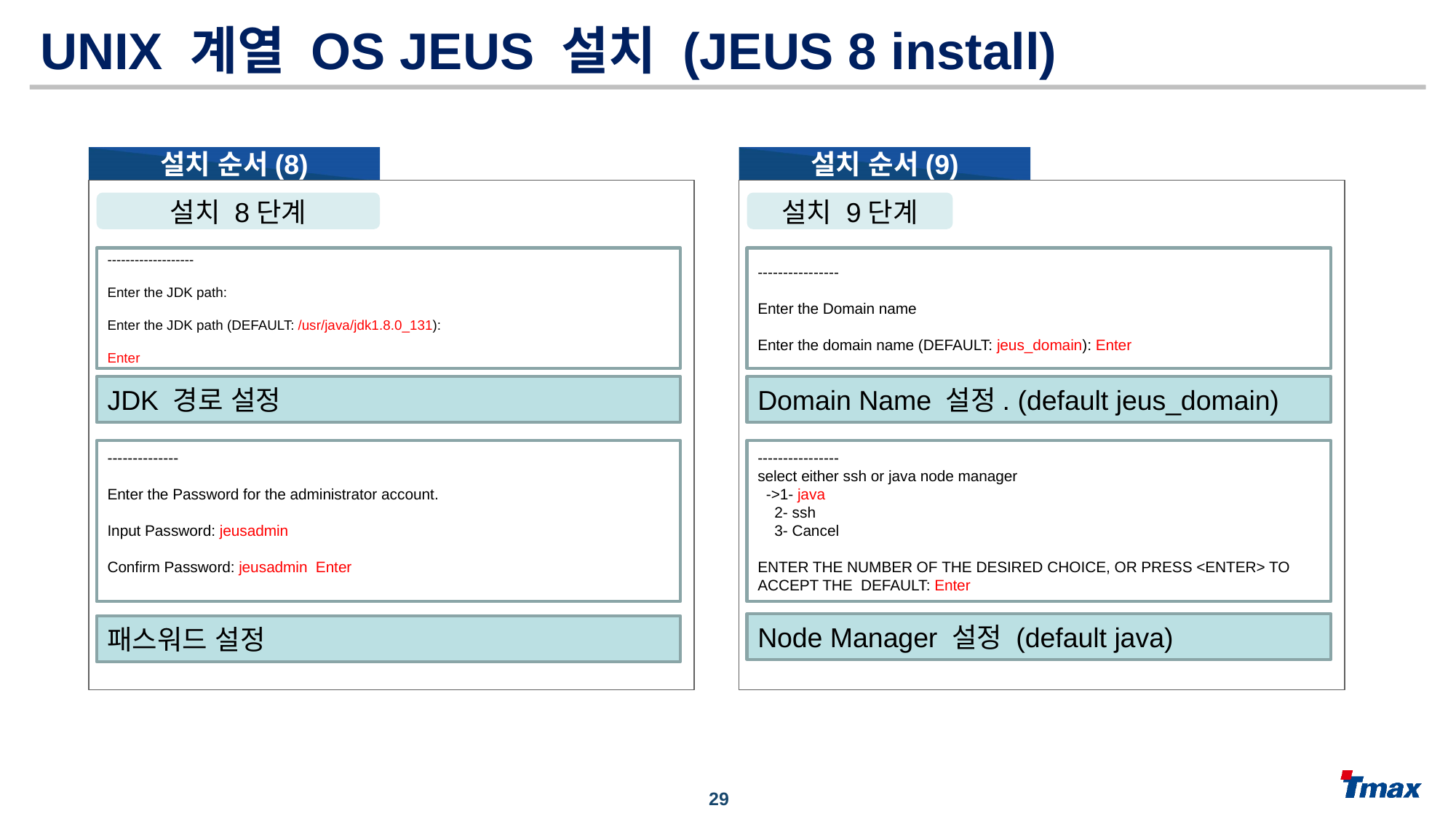

UNIX 계열 OS JEUS 설치 (JEUS 8 install)
설치 순서(9)
설치 순서(8)

설치 9단계
설치 8단계
-------------------

Enter the JDK path:

Enter the JDK path (DEFAULT: /usr/java/jdk1.8.0_131):

Enter
----------------

Enter the Domain name

Enter the domain name (DEFAULT: jeus_domain): Enter
JDK 경로 설정
Domain Name 설정. (default jeus_domain)
--------------

Enter the Password for the administrator account.

Input Password: jeusadmin

Confirm Password: jeusadmin  Enter

----------------
select either ssh or java node manager
  ->1- java
    2- ssh
    3- Cancel

ENTER THE NUMBER OF THE DESIRED CHOICE, OR PRESS <ENTER> TO ACCEPT THE  DEFAULT: Enter
Node Manager 설정 (default java)
패스워드 설정